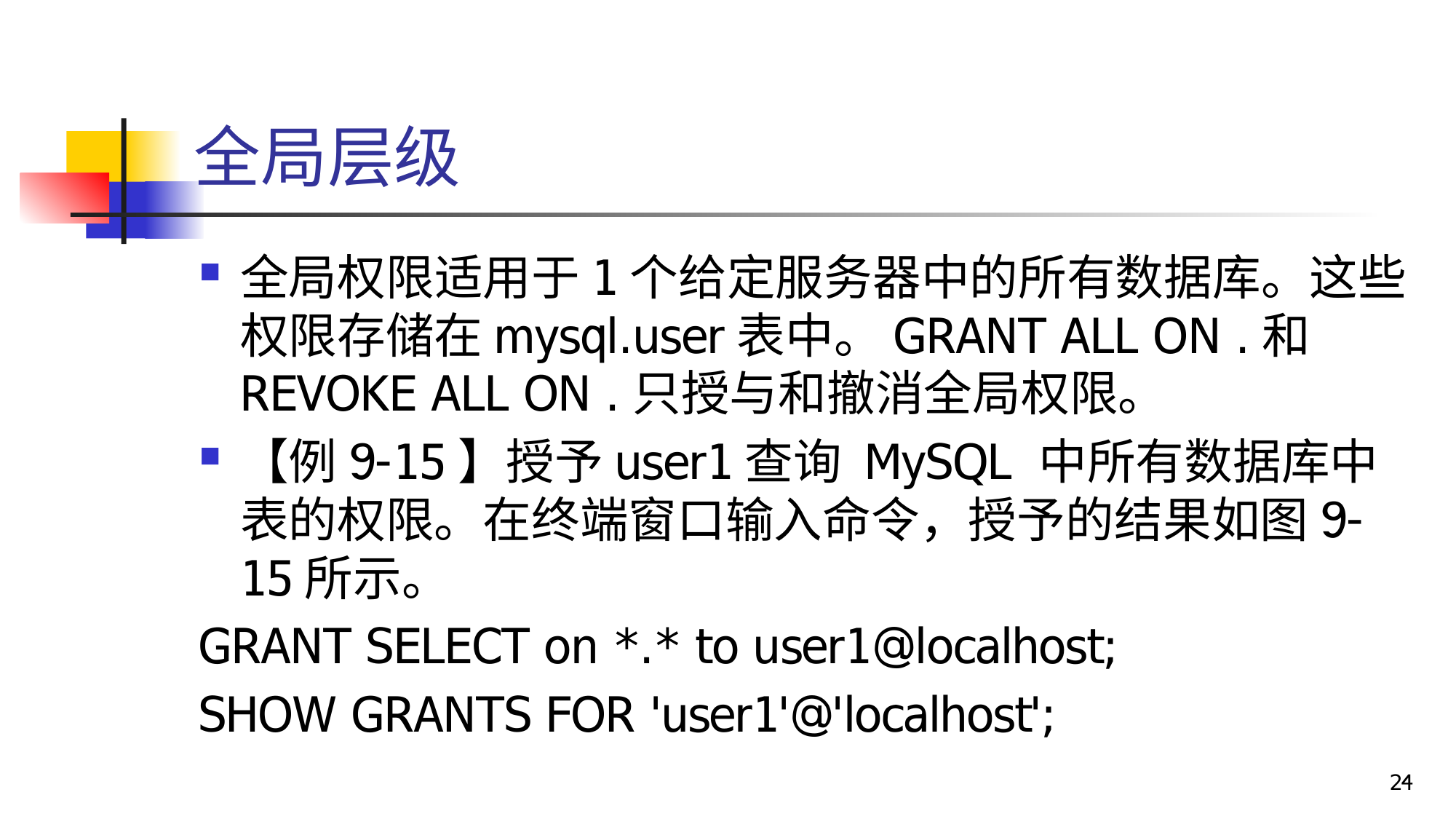

# 全局层级
全局权限适用于1个给定服务器中的所有数据库。这些权限存储在mysql.user表中。GRANT ALL ON .和REVOKE ALL ON .只授与和撤消全局权限。
【例9-15】授予user1查询 MySQL 中所有数据库中表的权限。在终端窗口输入命令，授予的结果如图9-15所示。
GRANT SELECT on *.* to user1@localhost;
SHOW GRANTS FOR 'user1'@'localhost';

24